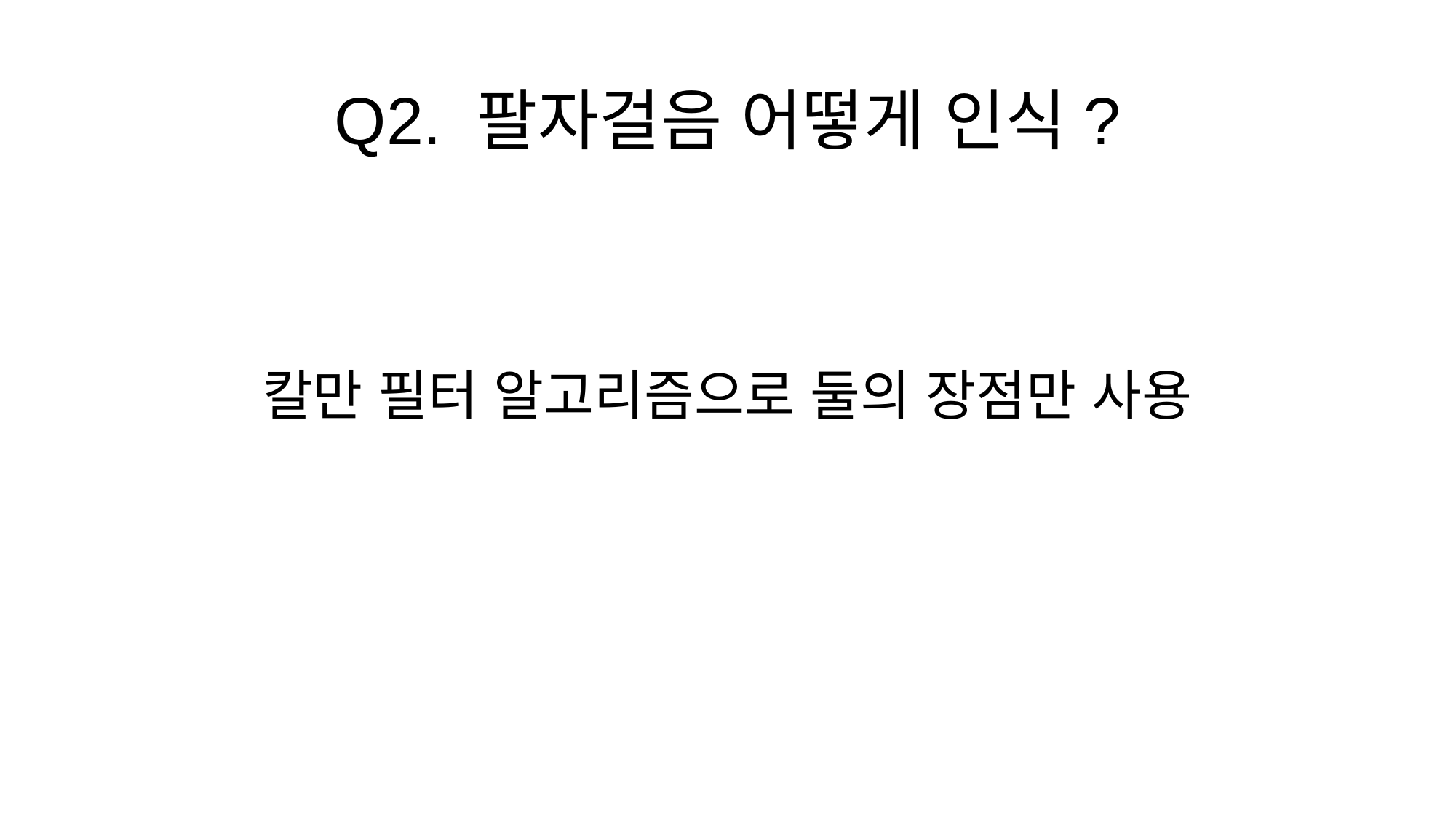

# Q2. 팔자걸음 어떻게 인식?
칼만 필터 알고리즘으로 둘의 장점만 사용